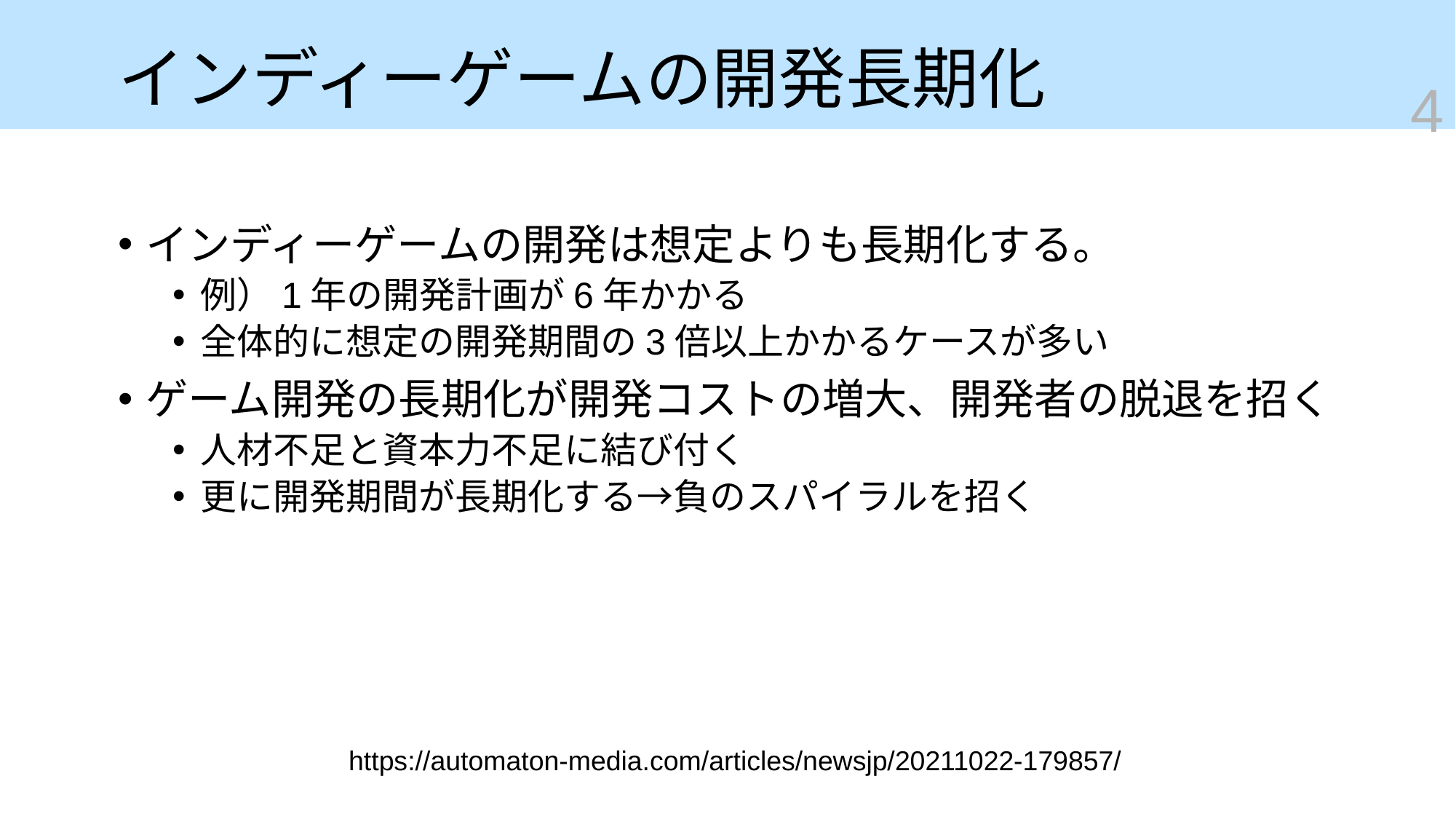

# インディーゲームの開発長期化
4
インディーゲームの開発は想定よりも長期化する。
例）1年の開発計画が6年かかる
全体的に想定の開発期間の3倍以上かかるケースが多い
ゲーム開発の長期化が開発コストの増大、開発者の脱退を招く
人材不足と資本力不足に結び付く
更に開発期間が長期化する→負のスパイラルを招く

https://automaton-media.com/articles/newsjp/20211022-179857/